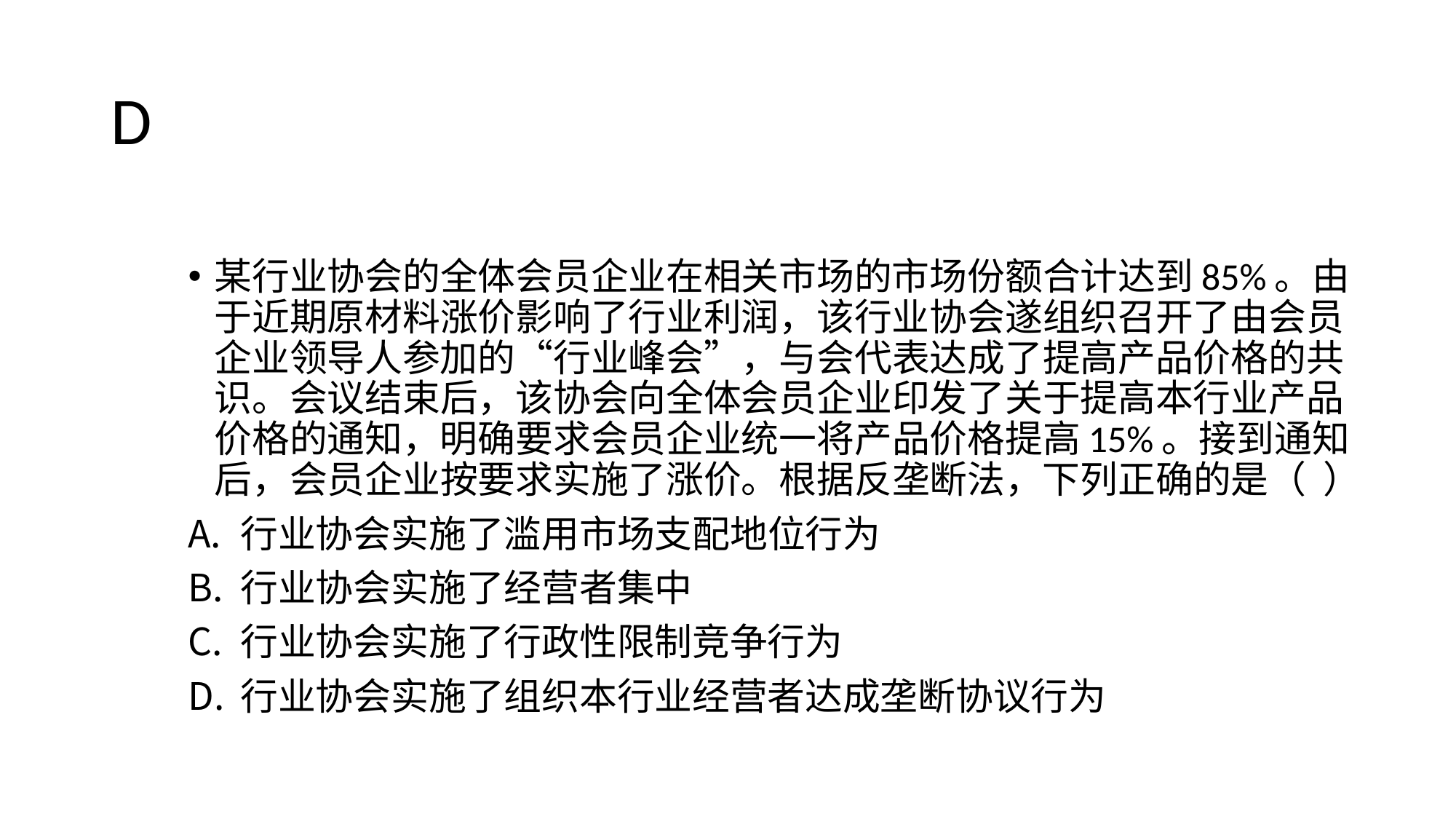

# D
某行业协会的全体会员企业在相关市场的市场份额合计达到85%。由于近期原材料涨价影响了行业利润，该行业协会遂组织召开了由会员企业领导人参加的“行业峰会”，与会代表达成了提高产品价格的共识。会议结束后，该协会向全体会员企业印发了关于提高本行业产品价格的通知，明确要求会员企业统一将产品价格提高15%。接到通知后，会员企业按要求实施了涨价。根据反垄断法，下列正确的是（  ）
行业协会实施了滥用市场支配地位行为
行业协会实施了经营者集中
行业协会实施了行政性限制竞争行为
行业协会实施了组织本行业经营者达成垄断协议行为